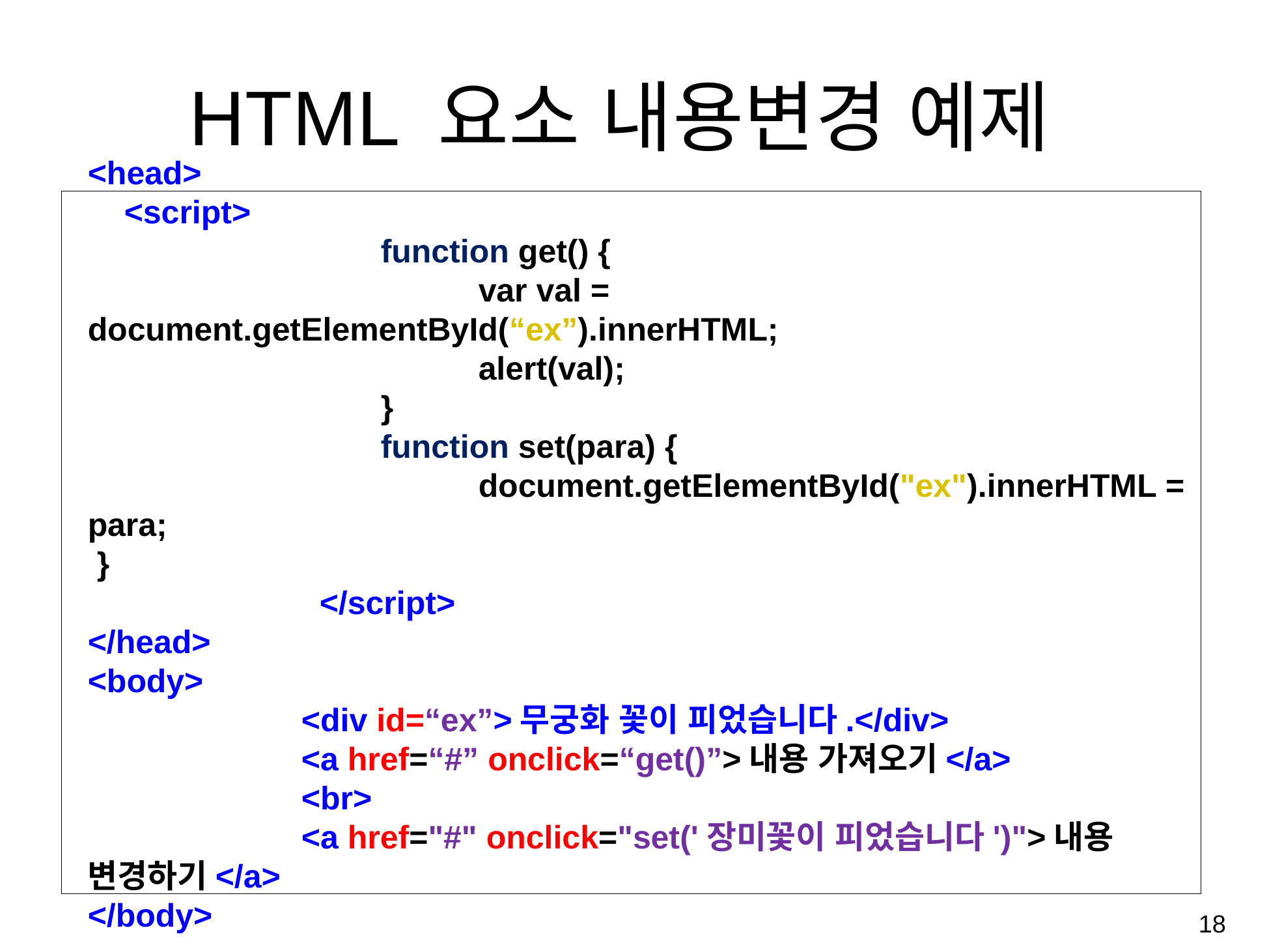

# HTML 요소 내용변경 예제
<head>
    <script>
 			function get() {
				var val = document.getElementById(“ex”).innerHTML;
				alert(val);
			}
 			function set(para) {
				document.getElementById("ex").innerHTML = para;
 }
		    </script>
</head>
<body>
 		  <div id=“ex”>무궁화 꽃이 피었습니다.</div>
		  <a href=“#” onclick=“get()”>내용 가져오기</a>
		  <br>
		  <a href="#" onclick="set('장미꽃이 피었습니다')">내용 변경하기</a>
</body>
18